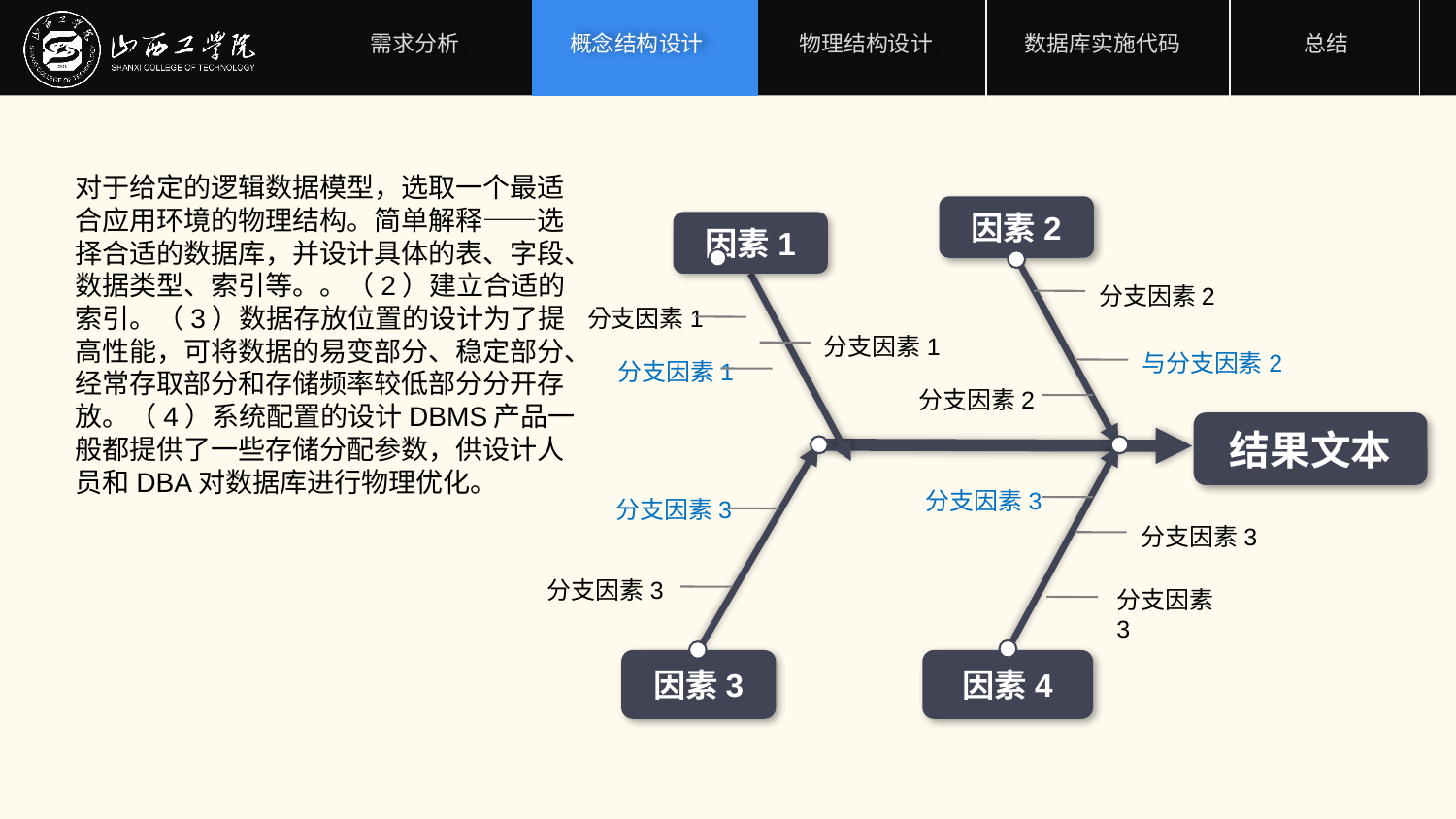

对于给定的逻辑数据模型，选取一个最适合应用环境的物理结构。简单解释——选择合适的数据库，并设计具体的表、字段、数据类型、索引等。。（2）建立合适的索引。（3）数据存放位置的设计为了提高性能，可将数据的易变部分、稳定部分、经常存取部分和存储频率较低部分分开存放。（4）系统配置的设计DBMS产品一般都提供了一些存储分配参数，供设计人员和DBA对数据库进行物理优化。
因素2
因素1

分支因素2
     分支因素1
分支因素1
与分支因素2
    分支因素1
分支因素2
结果文本

分支因素3
分支因素3
分支因素3
分支因素3
分支因素3

因素3
因素4